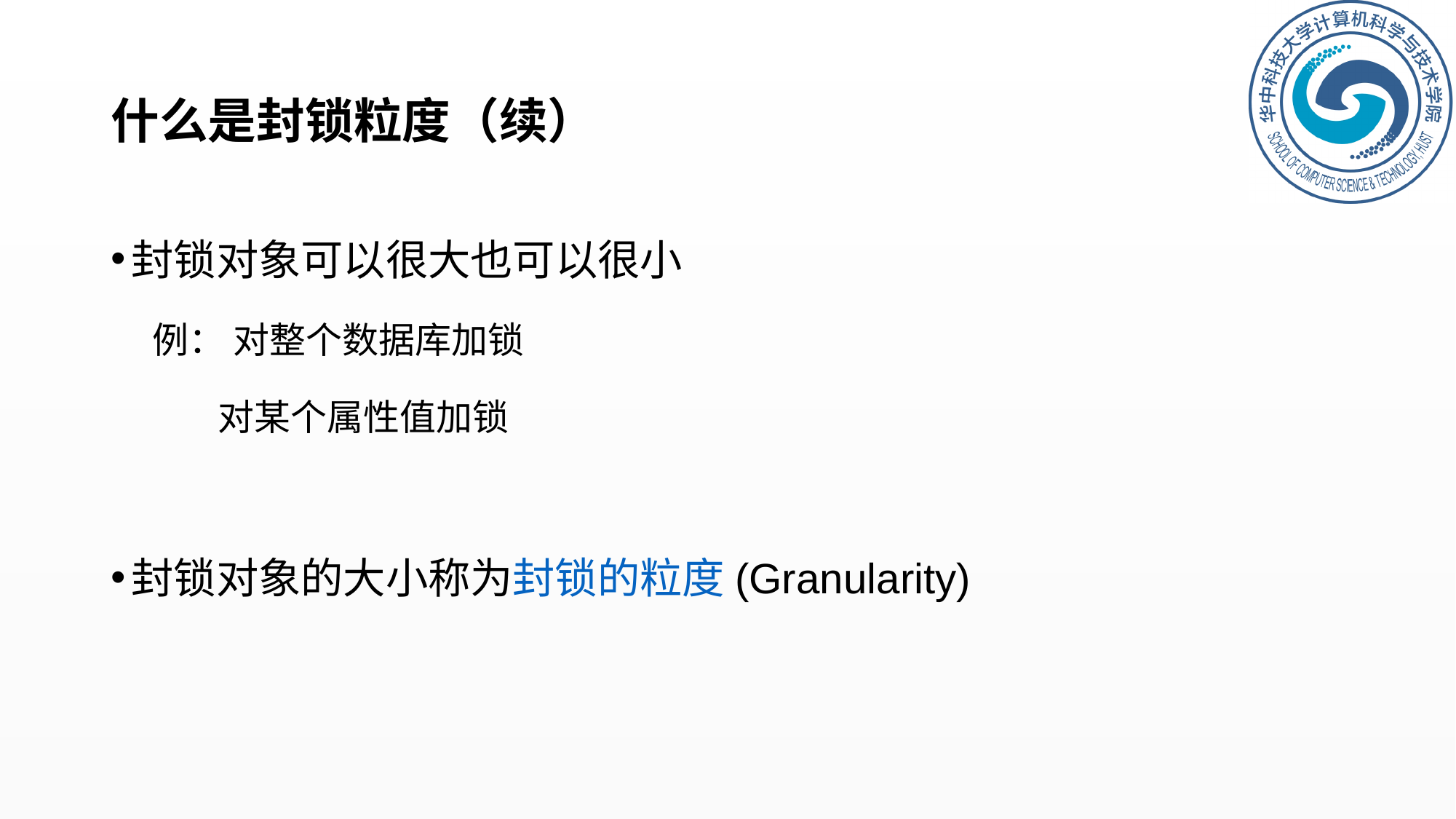

# 什么是封锁粒度（续）
封锁对象可以很大也可以很小
    例： 对整个数据库加锁
            对某个属性值加锁

封锁对象的大小称为封锁的粒度(Granularity)